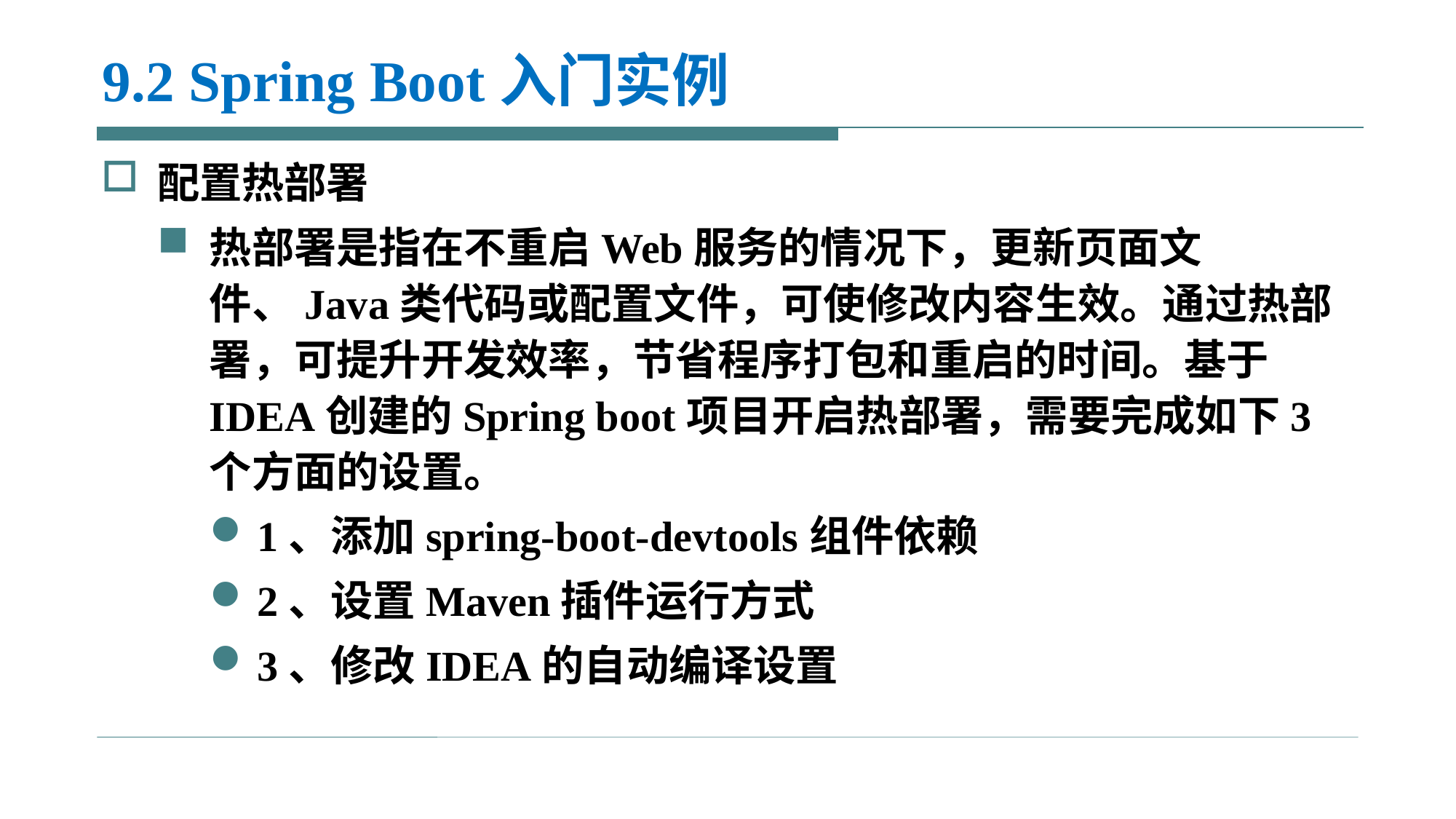

# 9.2 Spring Boot入门实例
配置热部署
热部署是指在不重启Web服务的情况下，更新页面文件、Java类代码或配置文件，可使修改内容生效。通过热部署，可提升开发效率，节省程序打包和重启的时间。基于IDEA创建的Spring boot项目开启热部署，需要完成如下3个方面的设置。
1、添加spring-boot-devtools组件依赖
2、设置Maven插件运行方式
3、修改IDEA的自动编译设置
18